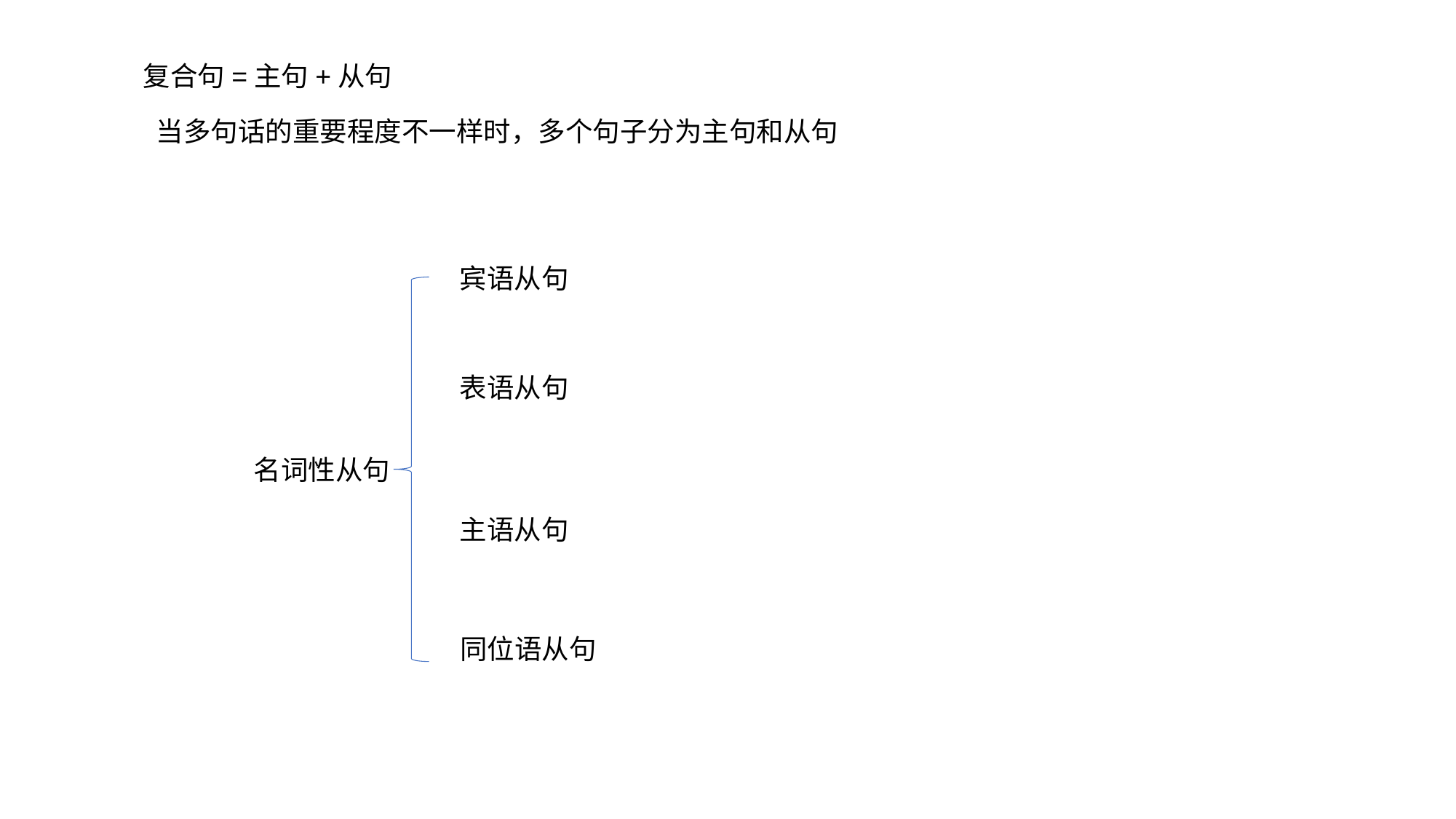

复合句=主句+从句
当多句话的重要程度不一样时，多个句子分为主句和从句
宾语从句

表语从句
名词性从句
主语从句
同位语从句